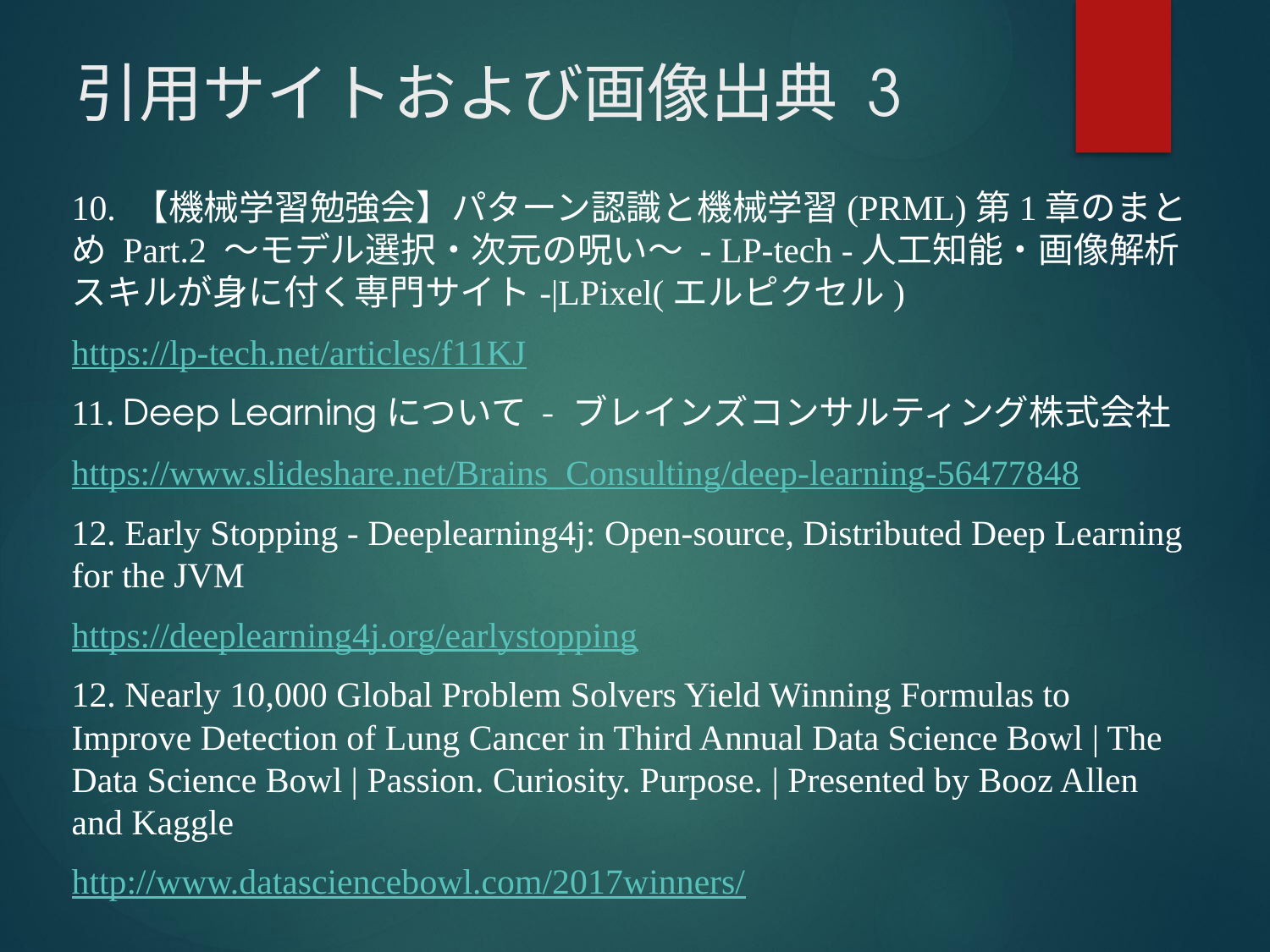

# 引用サイトおよび画像出典 3
10. 【機械学習勉強会】パターン認識と機械学習(PRML)第1章のまとめ Part.2 ～モデル選択・次元の呪い～ - LP-tech -人工知能・画像解析スキルが身に付く専門サイト-|LPixel(エルピクセル)
https://lp-tech.net/articles/f11KJ
11. Deep Learningについて - ブレインズコンサルティング株式会社
https://www.slideshare.net/Brains_Consulting/deep-learning-56477848
12. Early Stopping - Deeplearning4j: Open-source, Distributed Deep Learning for the JVM
https://deeplearning4j.org/earlystopping
12. Nearly 10,000 Global Problem Solvers Yield Winning Formulas to Improve Detection of Lung Cancer in Third Annual Data Science Bowl | The Data Science Bowl | Passion. Curiosity. Purpose. | Presented by Booz Allen and Kaggle
http://www.datasciencebowl.com/2017winners/